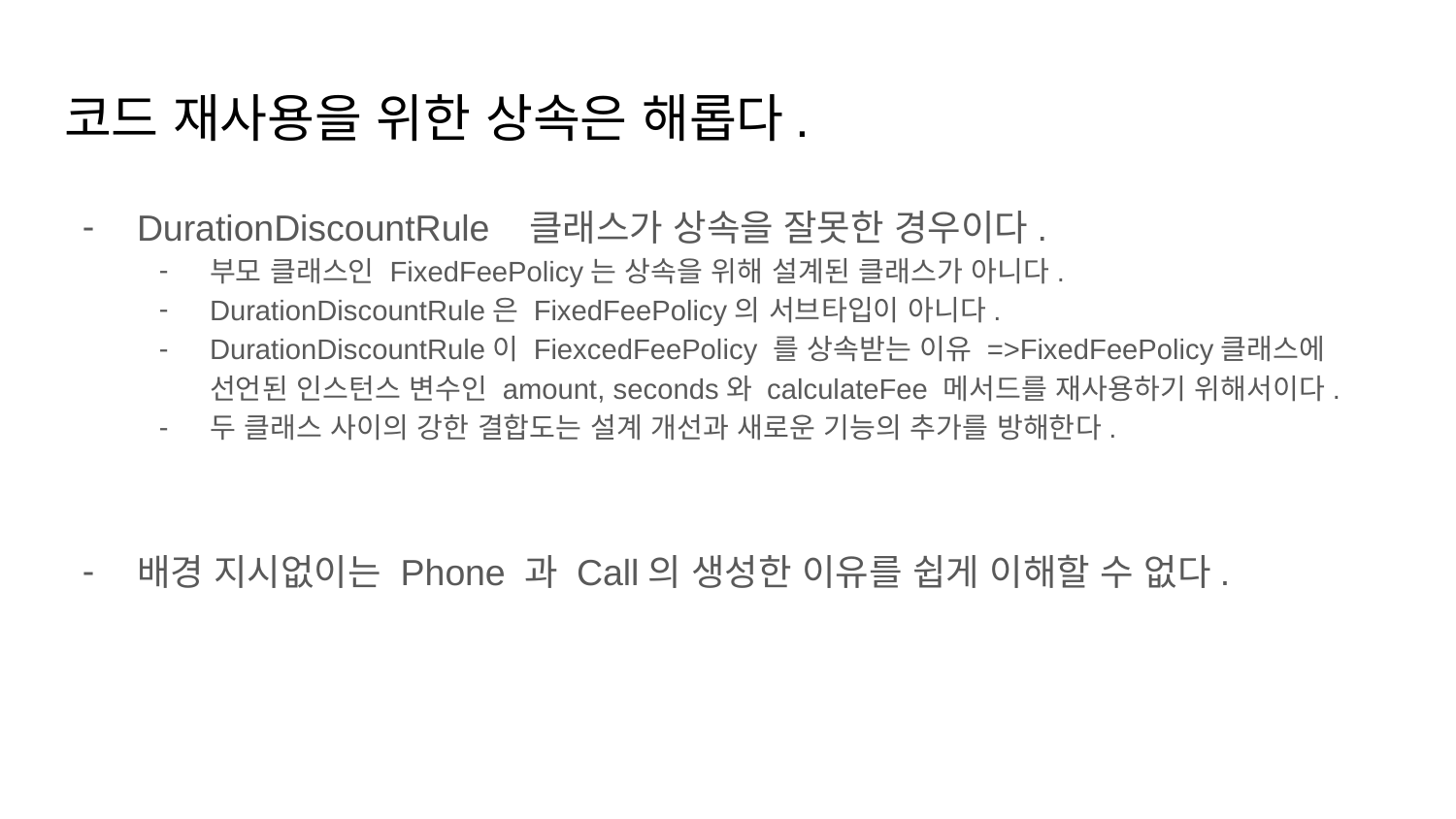

# 코드 재사용을 위한 상속은 해롭다.
DurationDiscountRule   클래스가 상속을 잘못한 경우이다.
부모 클래스인 FixedFeePolicy는 상속을 위해 설계된 클래스가 아니다.
DurationDiscountRule은 FixedFeePolicy의 서브타입이 아니다.
DurationDiscountRule이 FiexcedFeePolicy 를 상속받는 이유 =>FixedFeePolicy클래스에 선언된 인스턴스 변수인 amount, seconds와 calculateFee 메서드를 재사용하기 위해서이다.
두 클래스 사이의 강한 결합도는 설계 개선과 새로운 기능의 추가를 방해한다.

배경 지시없이는 Phone 과 Call의 생성한 이유를 쉽게 이해할 수 없다.